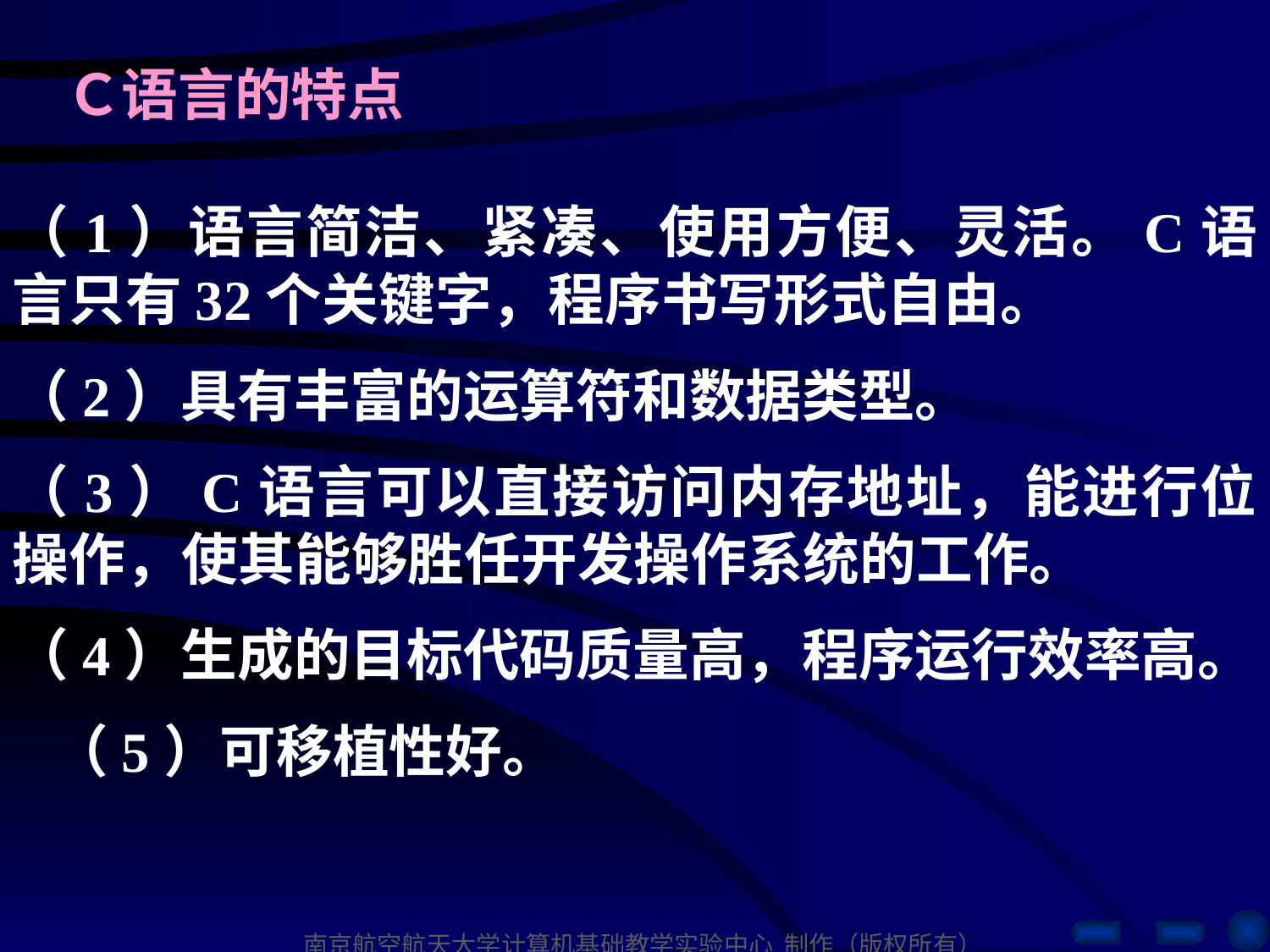

Ｃ语言的特点
（1）语言简洁、紧凑、使用方便、灵活。C语言只有32个关键字，程序书写形式自由。
（2）具有丰富的运算符和数据类型。
（3）C语言可以直接访问内存地址，能进行位操作，使其能够胜任开发操作系统的工作。
（4）生成的目标代码质量高，程序运行效率高。
  （5）可移植性好。